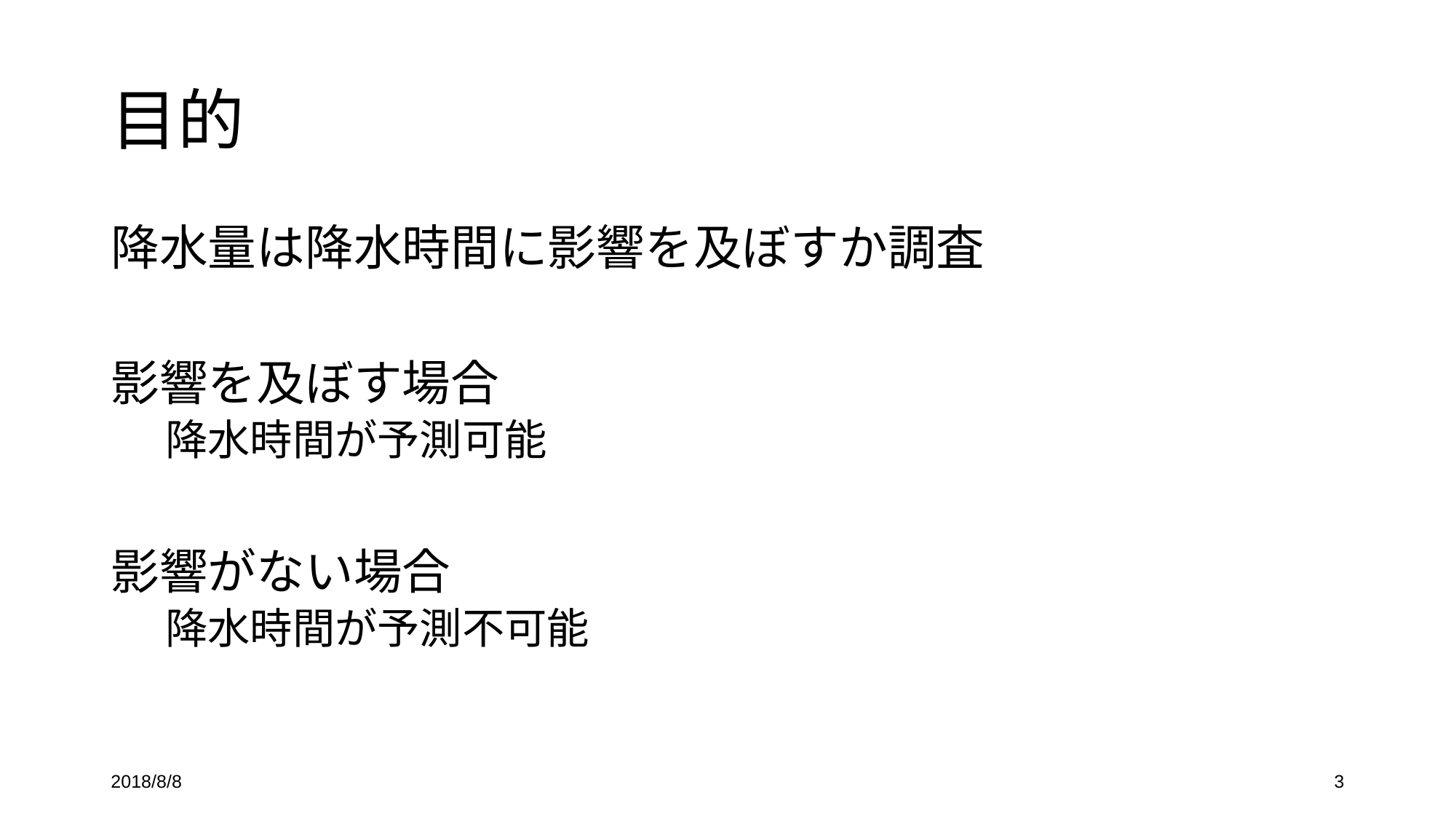

# 目的
降水量は降水時間に影響を及ぼすか調査

影響を及ぼす場合
降水時間が予測可能

影響がない場合
降水時間が予測不可能
2018/8/8
3